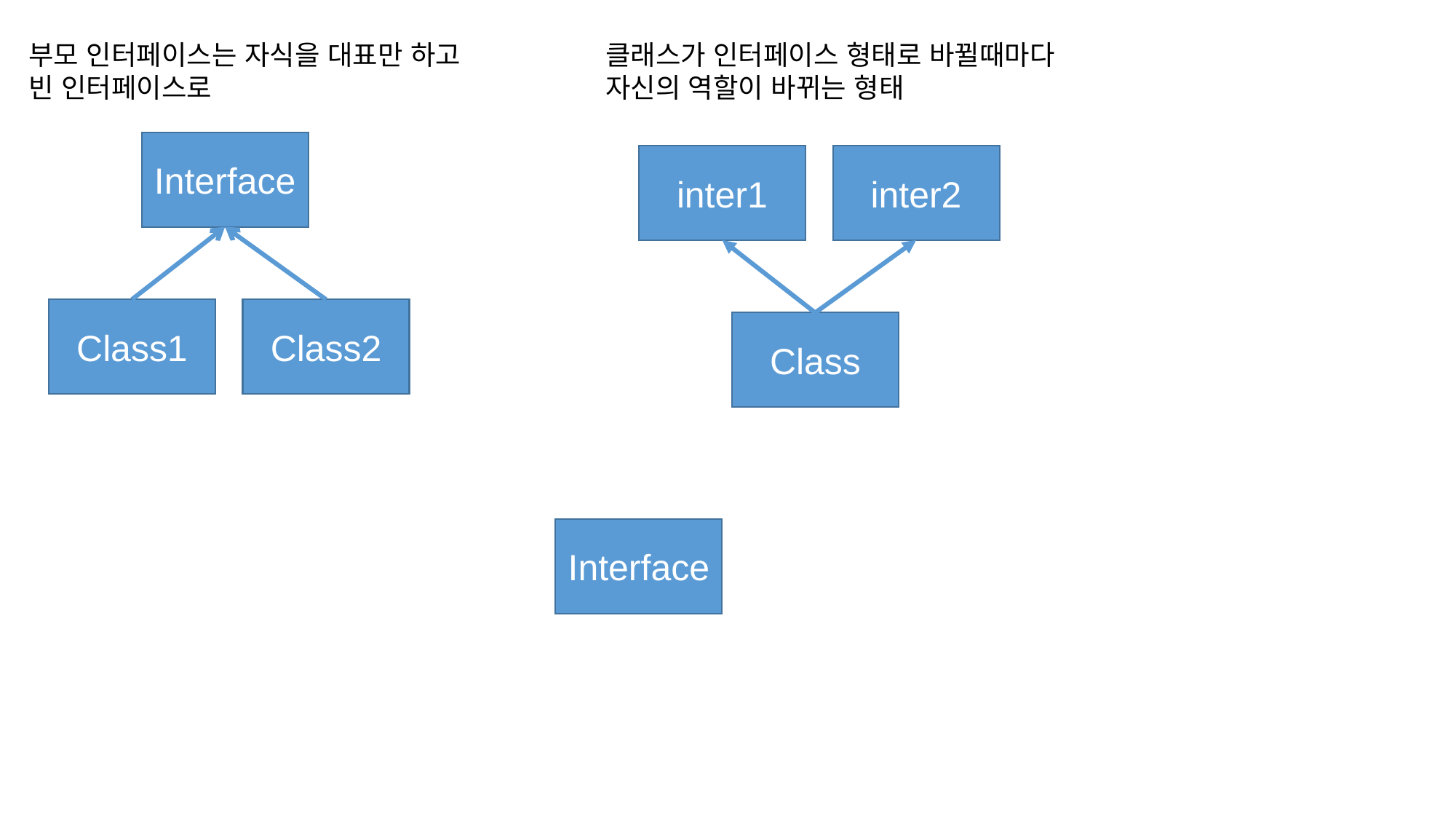

부모 인터페이스는 자식을 대표만 하고
빈 인터페이스로
클래스가 인터페이스 형태로 바뀔때마다 자신의 역할이 바뀌는 형태
Interface
Class1
Class2
inter1
inter2
Class
Interface